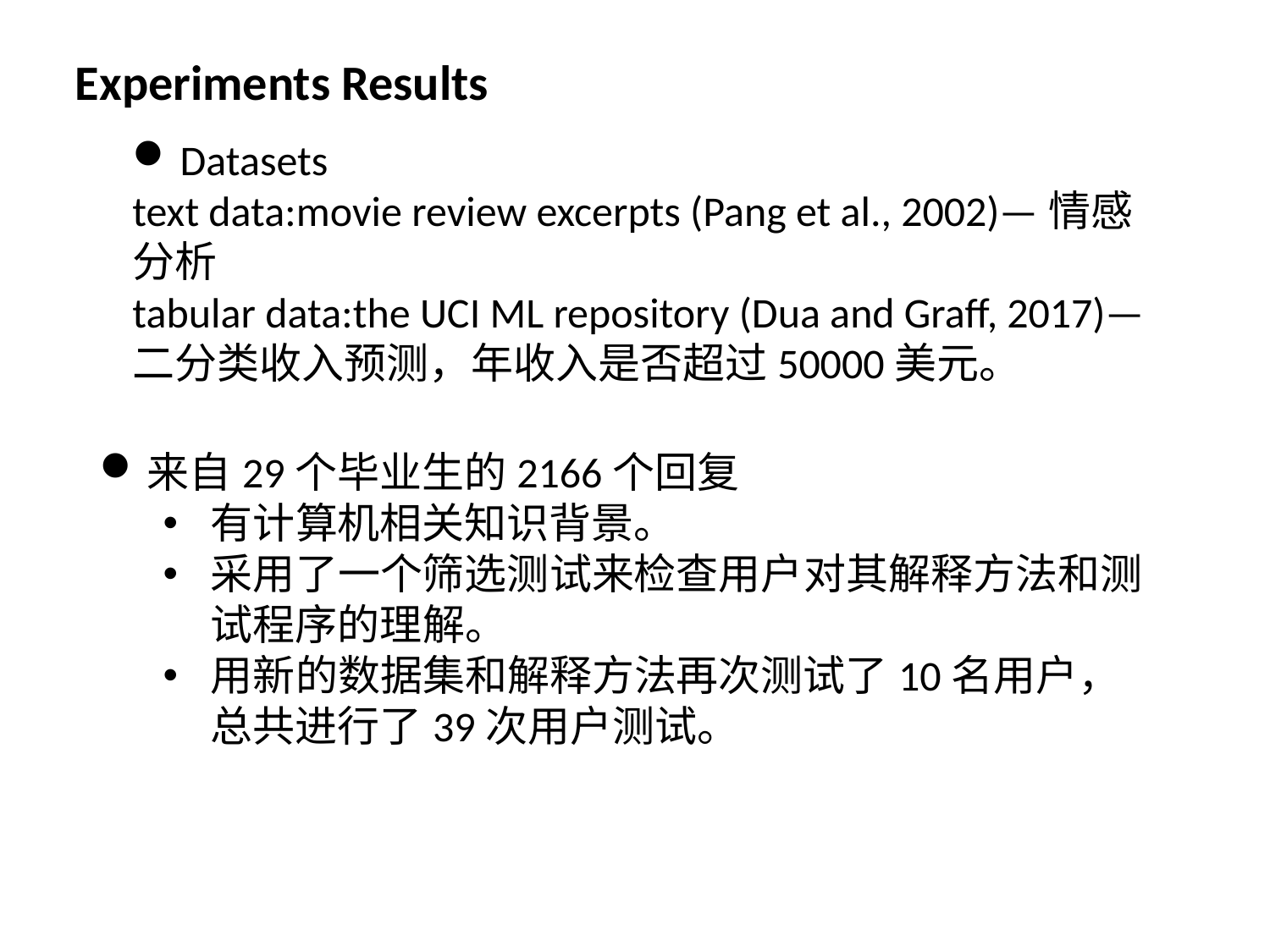

Experiments Results
Datasets
text data:movie review excerpts (Pang et al., 2002)—情感分析
tabular data:the UCI ML repository (Dua and Graff, 2017)—二分类收入预测，年收入是否超过50000美元。
来自29个毕业生的2166个回复
有计算机相关知识背景。
采用了一个筛选测试来检查用户对其解释方法和测试程序的理解。
用新的数据集和解释方法再次测试了10名用户，总共进行了39次用户测试。